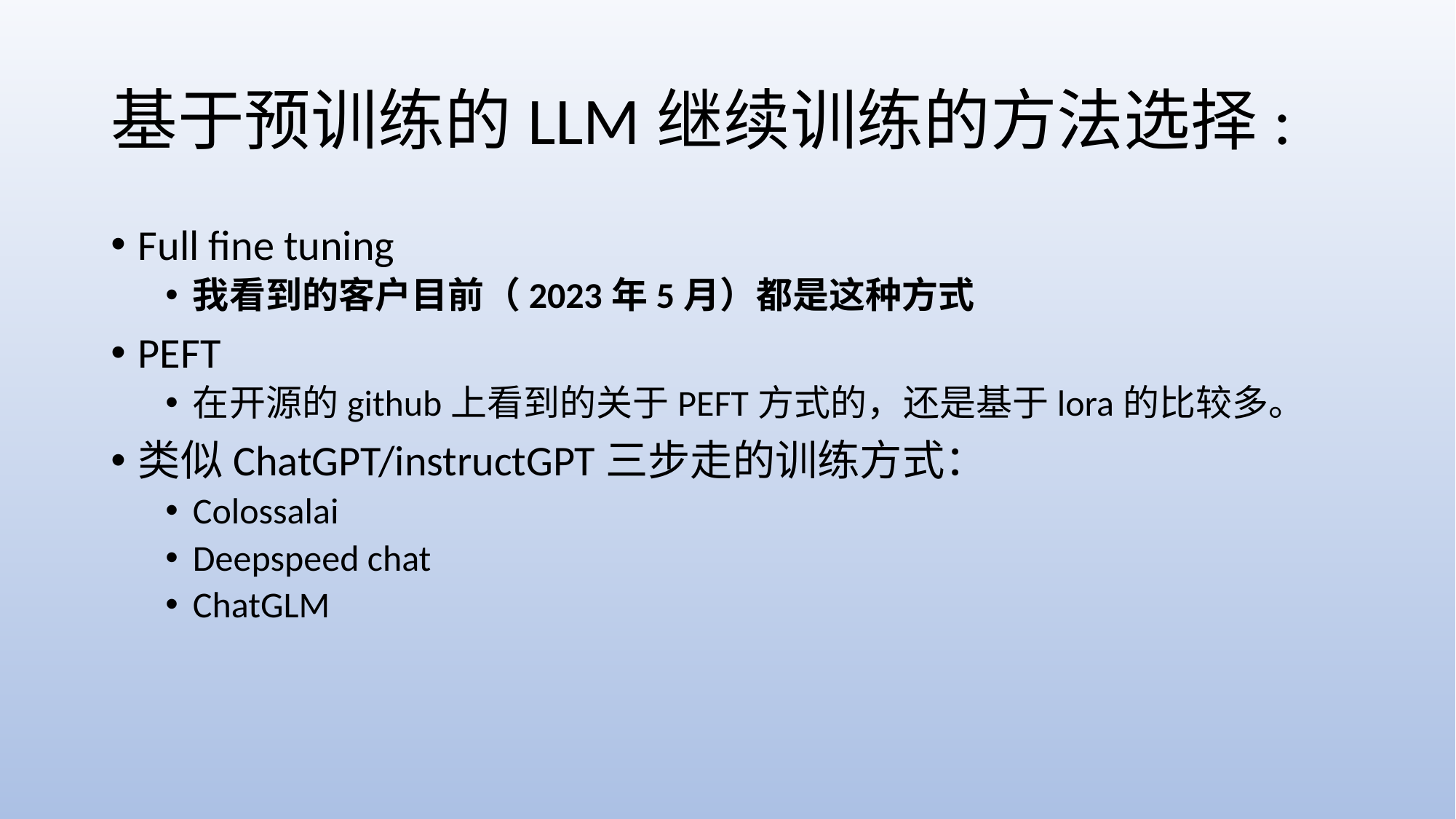

# 基于预训练的LLM继续训练的方法选择:
Full fine tuning
我看到的客户目前（2023年5月）都是这种方式
PEFT
在开源的github上看到的关于PEFT方式的，还是基于lora的比较多。
类似ChatGPT/instructGPT三步走的训练方式：
Colossalai
Deepspeed chat
ChatGLM